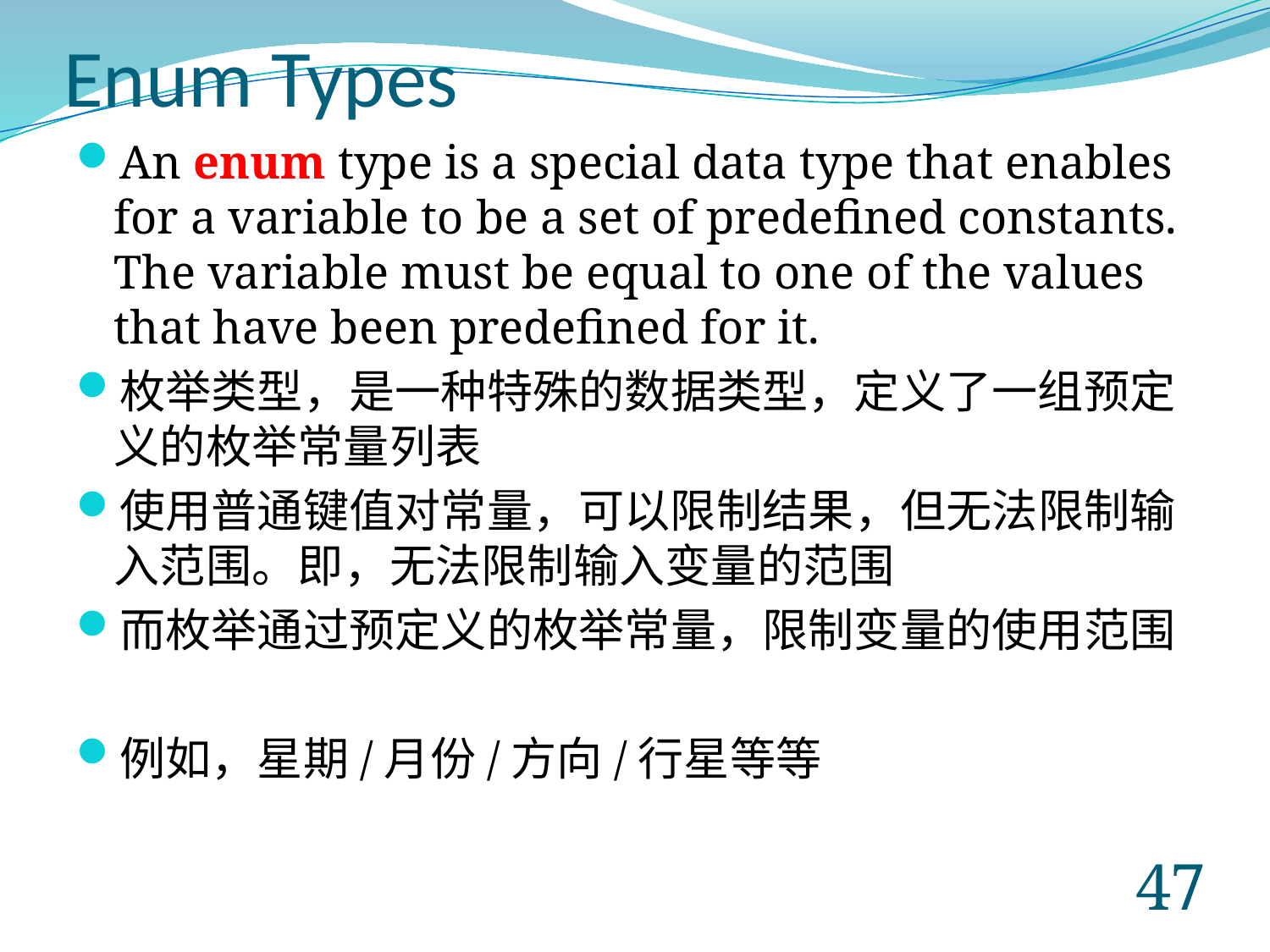

# Enum Types
An enum type is a special data type that enables for a variable to be a set of predefined constants. The variable must be equal to one of the values that have been predefined for it.
枚举类型，是一种特殊的数据类型，定义了一组预定义的枚举常量列表
使用普通键值对常量，可以限制结果，但无法限制输入范围。即，无法限制输入变量的范围
而枚举通过预定义的枚举常量，限制变量的使用范围

例如，星期/月份/方向/行星等等
47